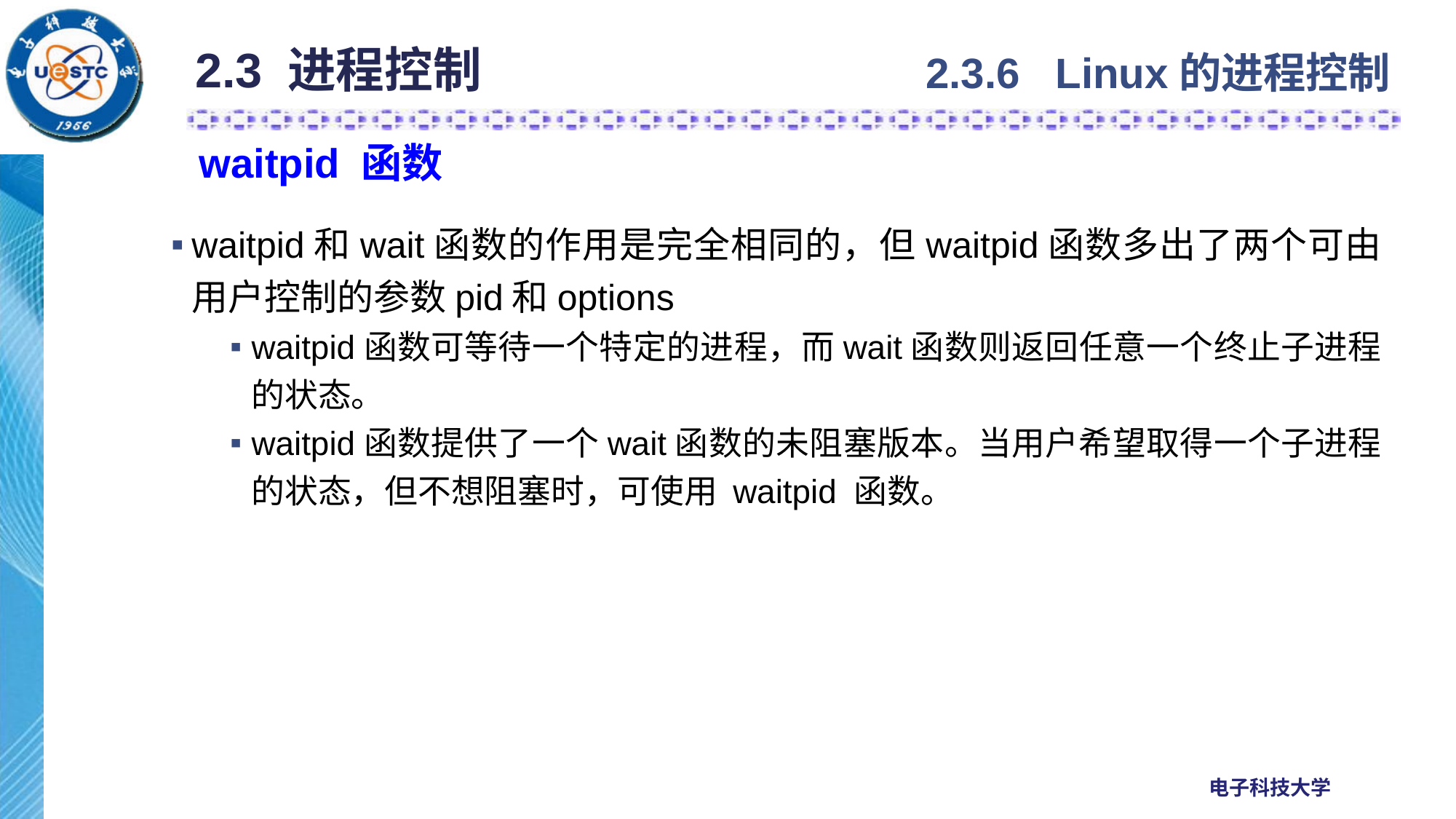

2.3 进程控制
2.3.6   Linux的进程控制
waitpid 函数
waitpid和wait函数的作用是完全相同的，但waitpid函数多出了两个可由用户控制的参数pid和options
waitpid函数可等待一个特定的进程，而wait函数则返回任意一个终止子进程的状态。
waitpid函数提供了一个wait函数的未阻塞版本。当用户希望取得一个子进程的状态，但不想阻塞时，可使用 waitpid 函数。